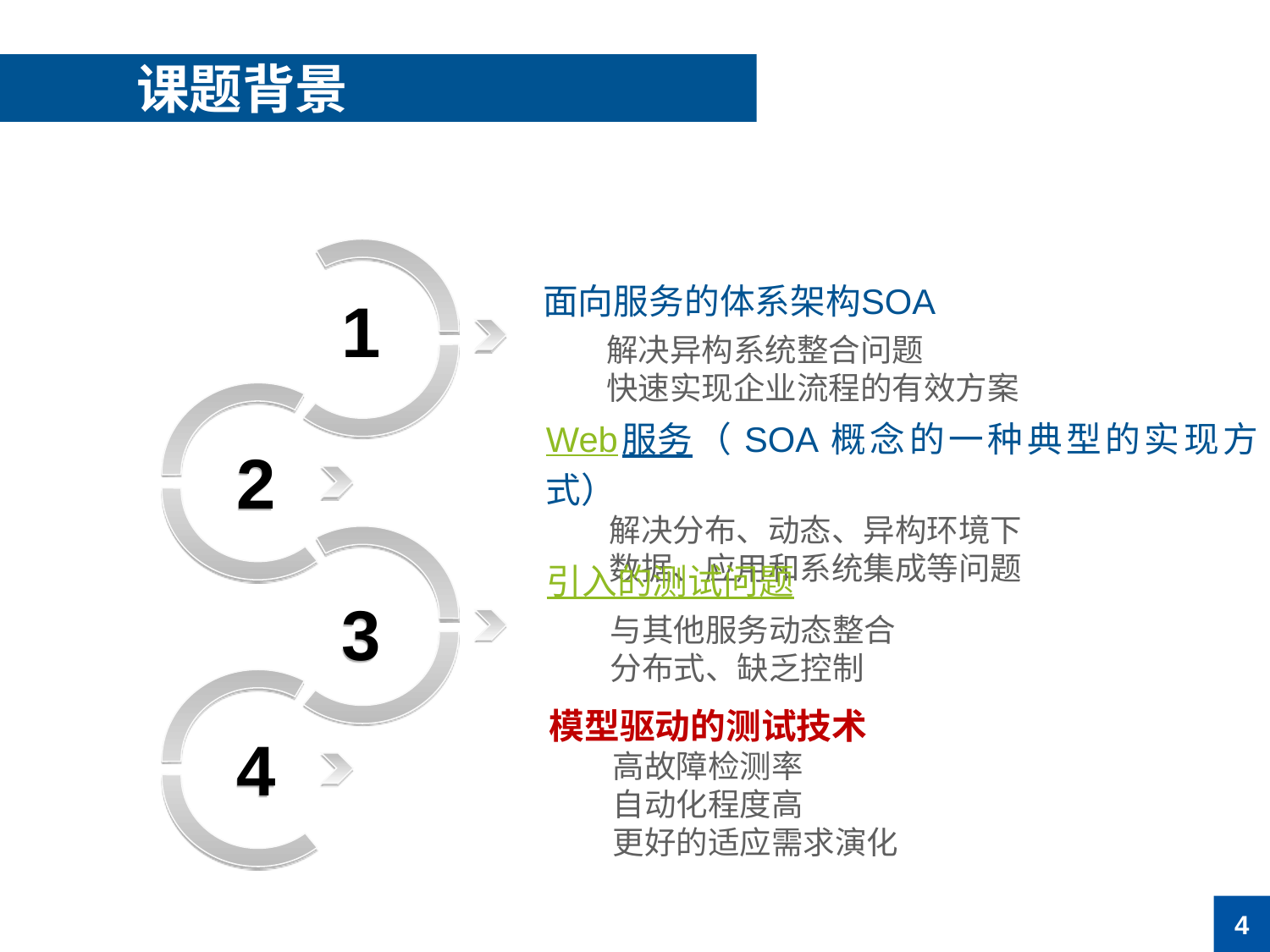

课题背景

面向服务的体系架构SOA
解决异构系统整合问题
快速实现企业流程的有效方案
1

Web服务（SOA概念的一种典型的实现方式）
解决分布、动态、异构环境下
数据、应用和系统集成等问题
2

引入的测试问题
与其他服务动态整合
分布式、缺乏控制
3

模型驱动的测试技术
高故障检测率
自动化程度高
更好的适应需求演化
4

4